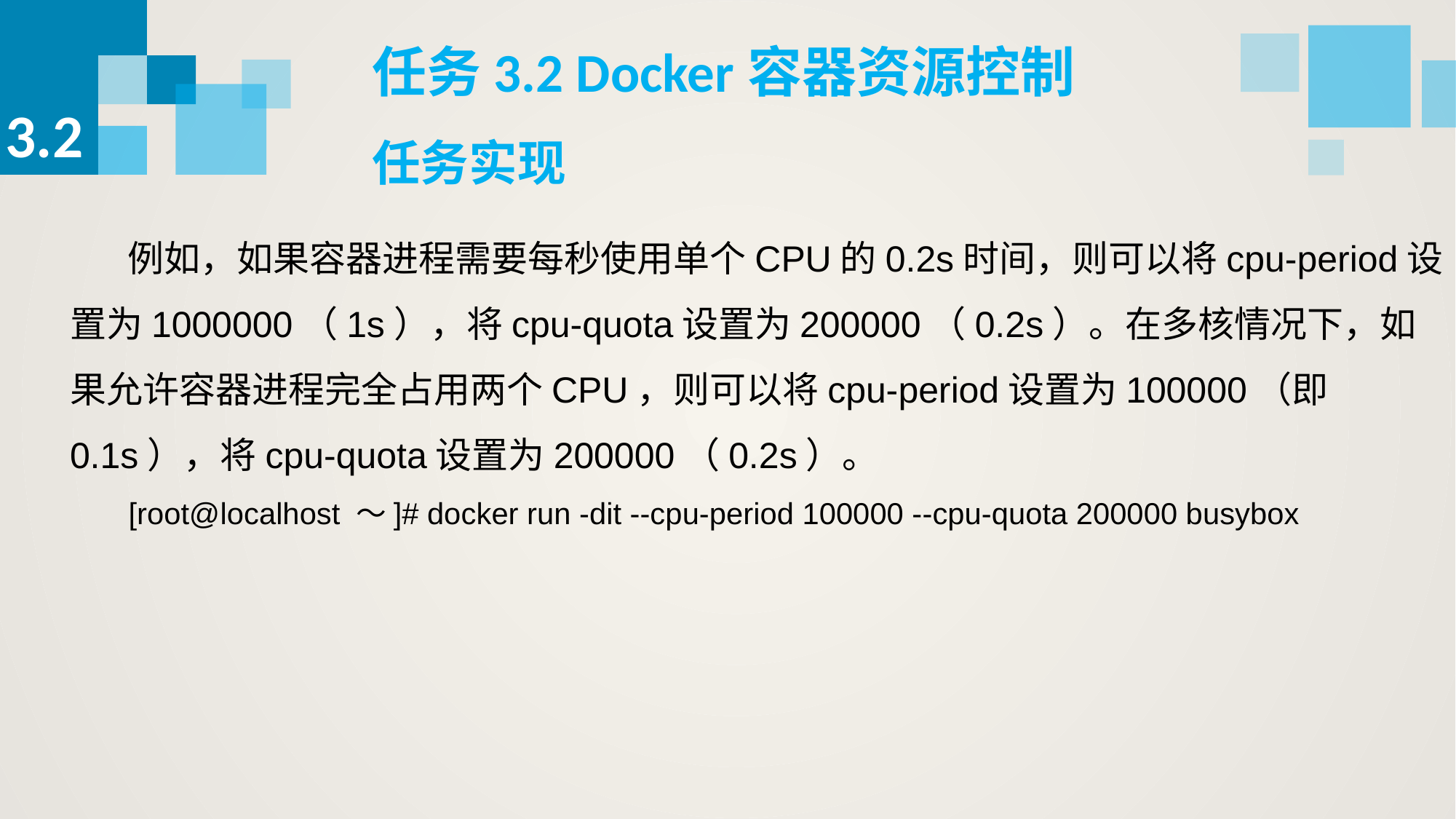

任务3.2 Docker容器资源控制
3.2
任务实现
      例如，如果容器进程需要每秒使用单个CPU的0.2s时间，则可以将cpu-period设置为1000000（1s），将cpu-quota设置为200000（0.2s）。在多核情况下，如果允许容器进程完全占用两个CPU，则可以将cpu-period设置为100000（即0.1s），将cpu-quota设置为200000（0.2s）。
       [root@localhost ～]# docker run -dit --cpu-period 100000 --cpu-quota 200000 busybox